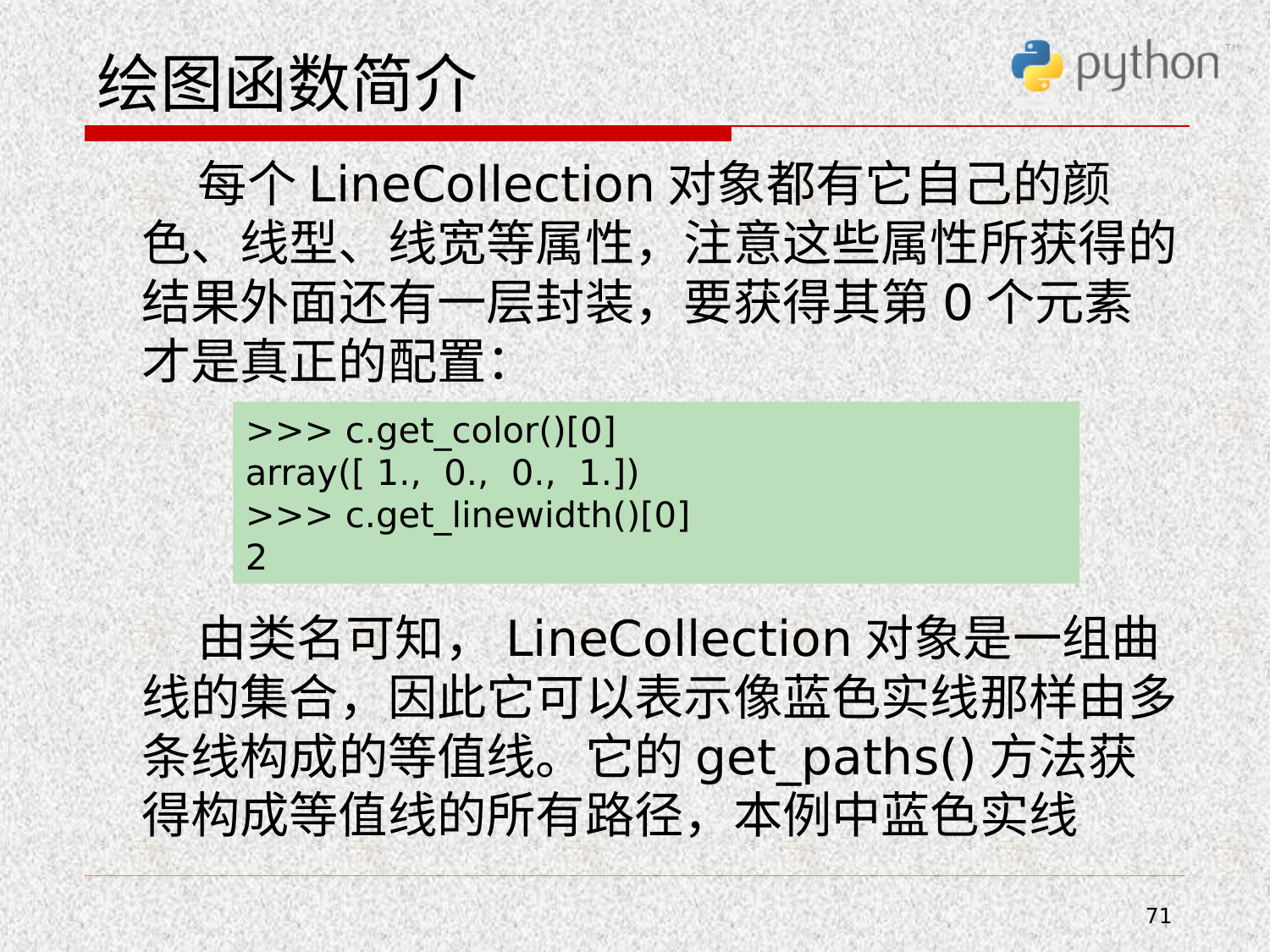

# 绘图函数简介
          每个LineCollection对象都有它自己的颜色、线型、线宽等属性，注意这些属性所获得的结果外面还有一层封装，要获得其第0个元素才是真正的配置：

          由类名可知，LineCollection对象是一组曲线的集合，因此它可以表示像蓝色实线那样由多条线构成的等值线。它的get_paths()方法获得构成等值线的所有路径，本例中蓝色实线

>>> c.get_color()[0]
array([ 1.,  0.,  0.,  1.])
>>> c.get_linewidth()[0]
2
71